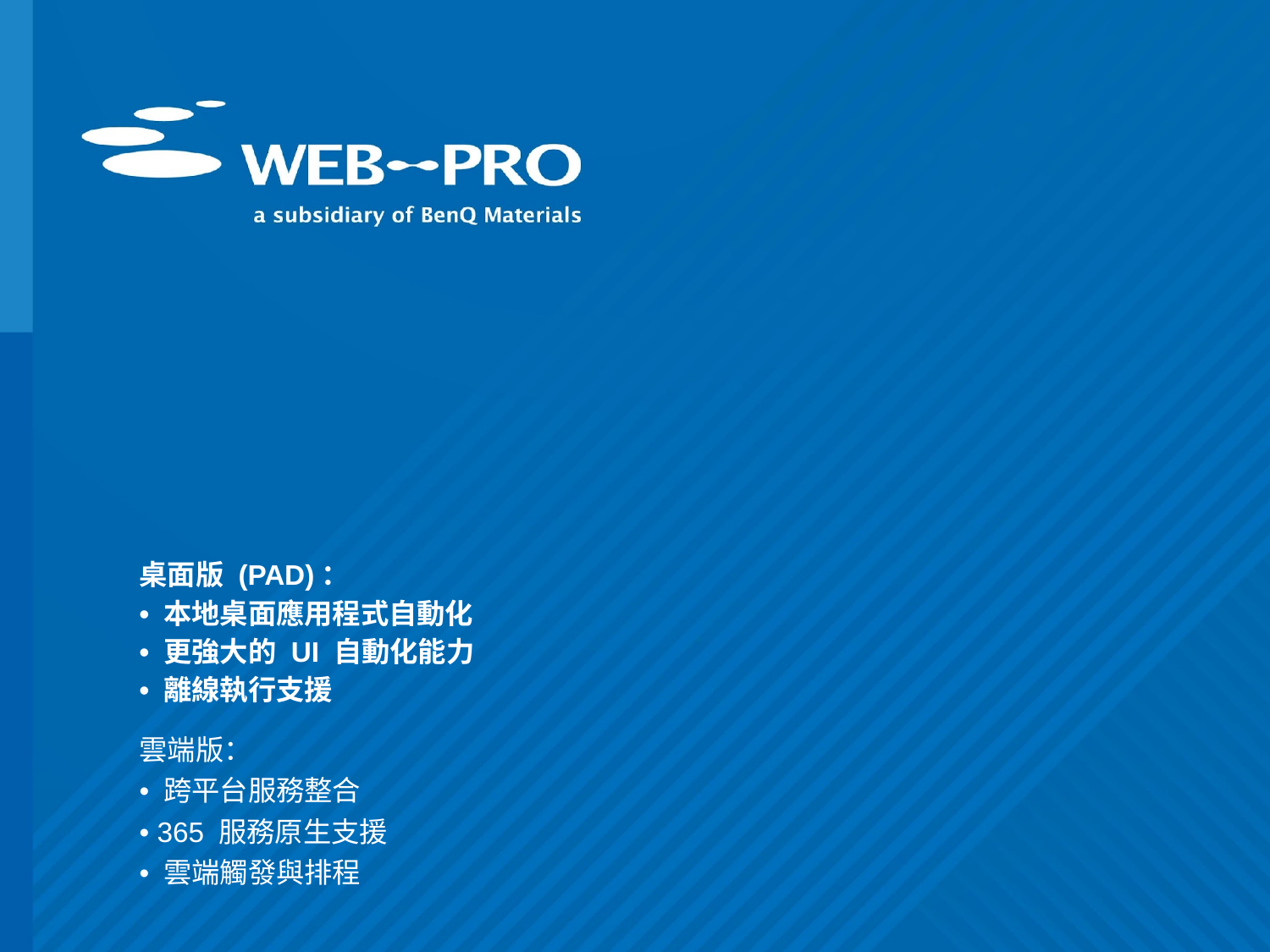

桌面版 (PAD)：
• 本地桌面應用程式自動化
• 更強大的 UI 自動化能力
• 離線執行支援
雲端版：
• 跨平台服務整合
• 365 服務原生支援
• 雲端觸發與排程